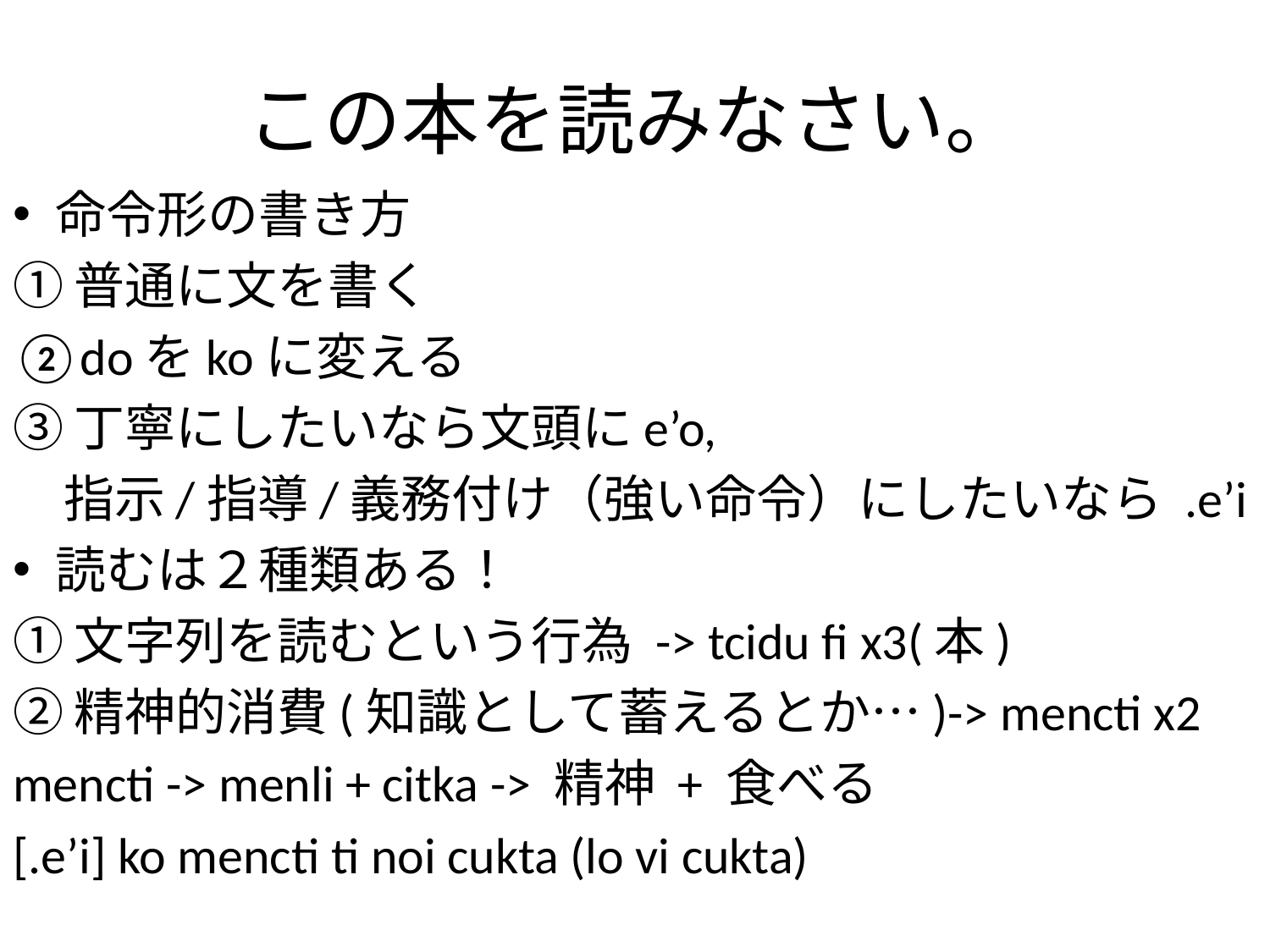

# この本を読みなさい。
命令形の書き方
①普通に文を書く
②doをkoに変える
③丁寧にしたいなら文頭にe’o,
　指示/指導/義務付け（強い命令）にしたいなら .e’i
読むは２種類ある！
①文字列を読むという行為 -> tcidu fi x3(本)
②精神的消費(知識として蓄えるとか…)-> mencti x2
mencti -> menli + citka -> 精神 + 食べる
[.e’i] ko mencti ti noi cukta (lo vi cukta)